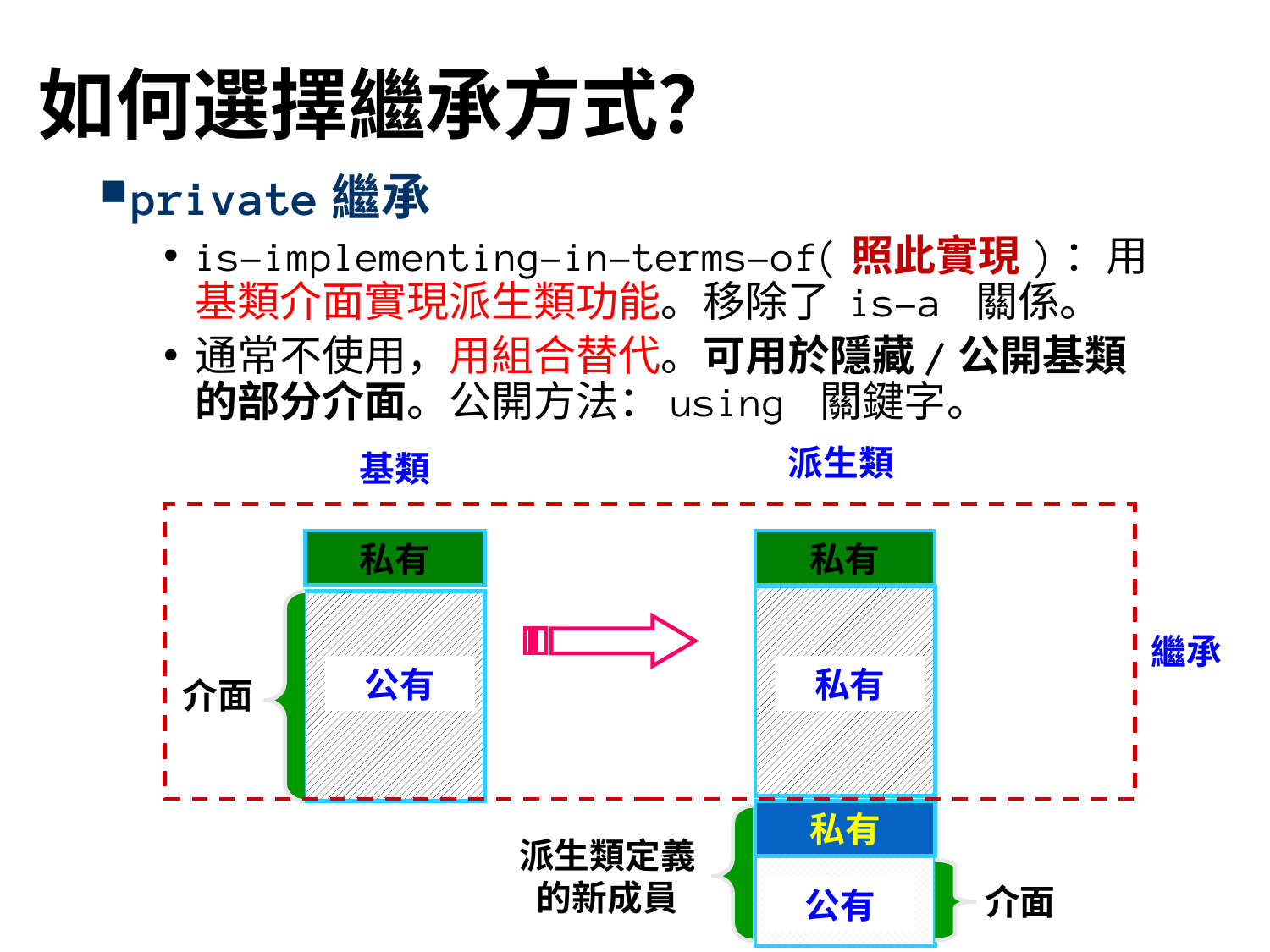

# 如何選擇繼承方式？
private繼承
is-implementing-in-terms-of(照此實現)：用基類介面實現派生類功能。移除了 is-a 關係。
通常不使用，用組合替代。可用於隱藏/公開基類的部分介面。公開方法：using 關鍵字。
派生類
基類

私有
私有

繼承
公有
私有
介面
私有

派生類定義的新成員

介面
公有